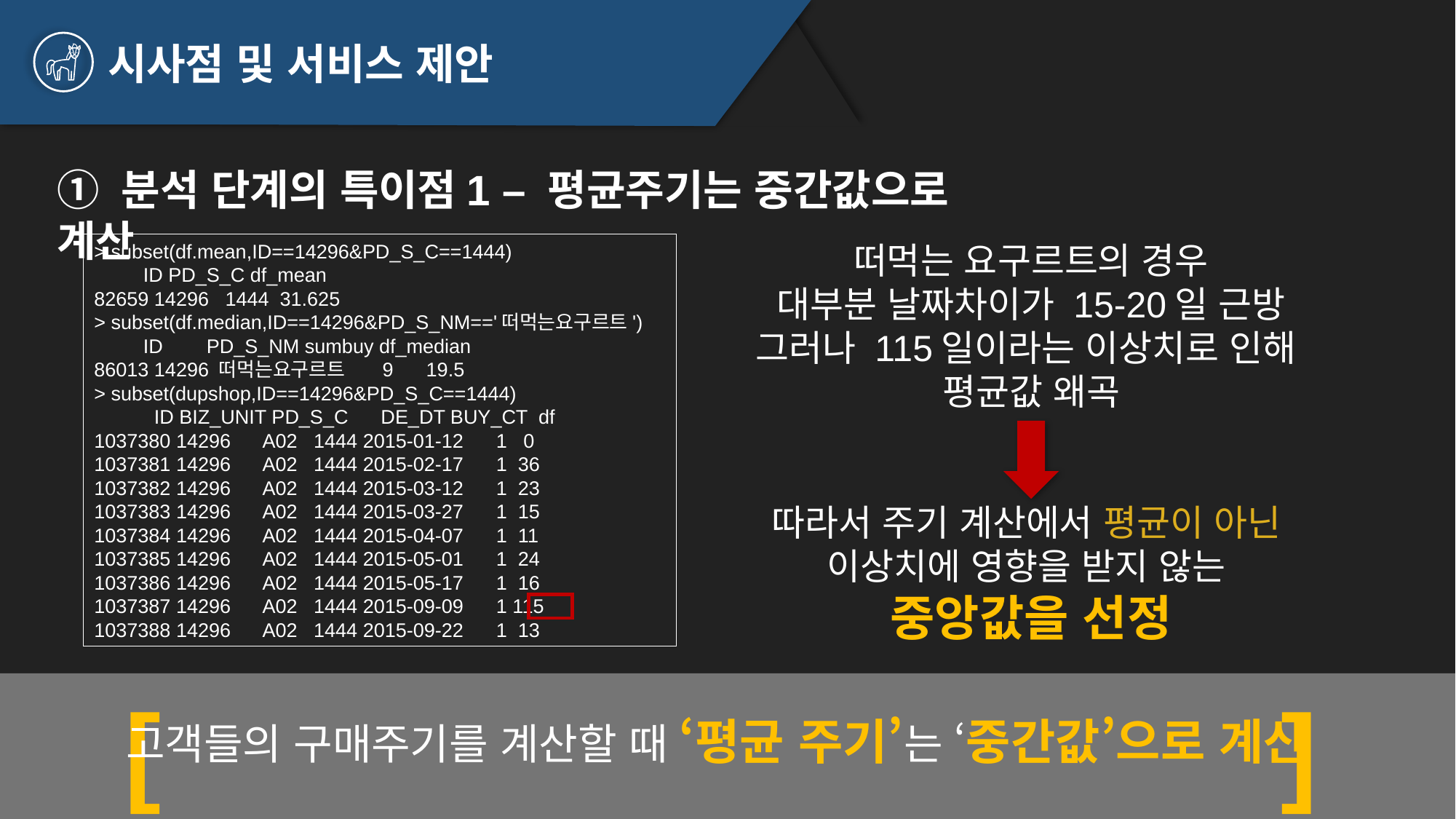

시사점 및 서비스 제안
① 분석 단계의 특이점1 – 평균주기는 중간값으로 계산
떠먹는 요구르트의 경우
대부분 날짜차이가 15-20일 근방
그러나 115일이라는 이상치로 인해
평균값 왜곡

따라서 주기 계산에서 평균이 아닌
이상치에 영향을 받지 않는
중앙값을 선정
> subset(df.mean,ID==14296&PD_S_C==1444)
         ID PD_S_C df_mean
82659 14296   1444  31.625
> subset(df.median,ID==14296&PD_S_NM=='떠먹는요구르트')
         ID        PD_S_NM sumbuy df_median
86013 14296 떠먹는요구르트      9      19.5
> subset(dupshop,ID==14296&PD_S_C==1444)
           ID BIZ_UNIT PD_S_C      DE_DT BUY_CT  df
1037380 14296      A02   1444 2015-01-12      1   0
1037381 14296      A02   1444 2015-02-17      1  36
1037382 14296      A02   1444 2015-03-12      1  23
1037383 14296      A02   1444 2015-03-27      1  15
1037384 14296      A02   1444 2015-04-07      1  11
1037385 14296      A02   1444 2015-05-01      1  24
1037386 14296      A02   1444 2015-05-17      1  16
1037387 14296      A02   1444 2015-09-09      1 115
1037388 14296      A02   1444 2015-09-22      1  13

[                                     ]
고객들의 구매주기를 계산할 때 ‘평균 주기’는 ‘중간값’으로 계산